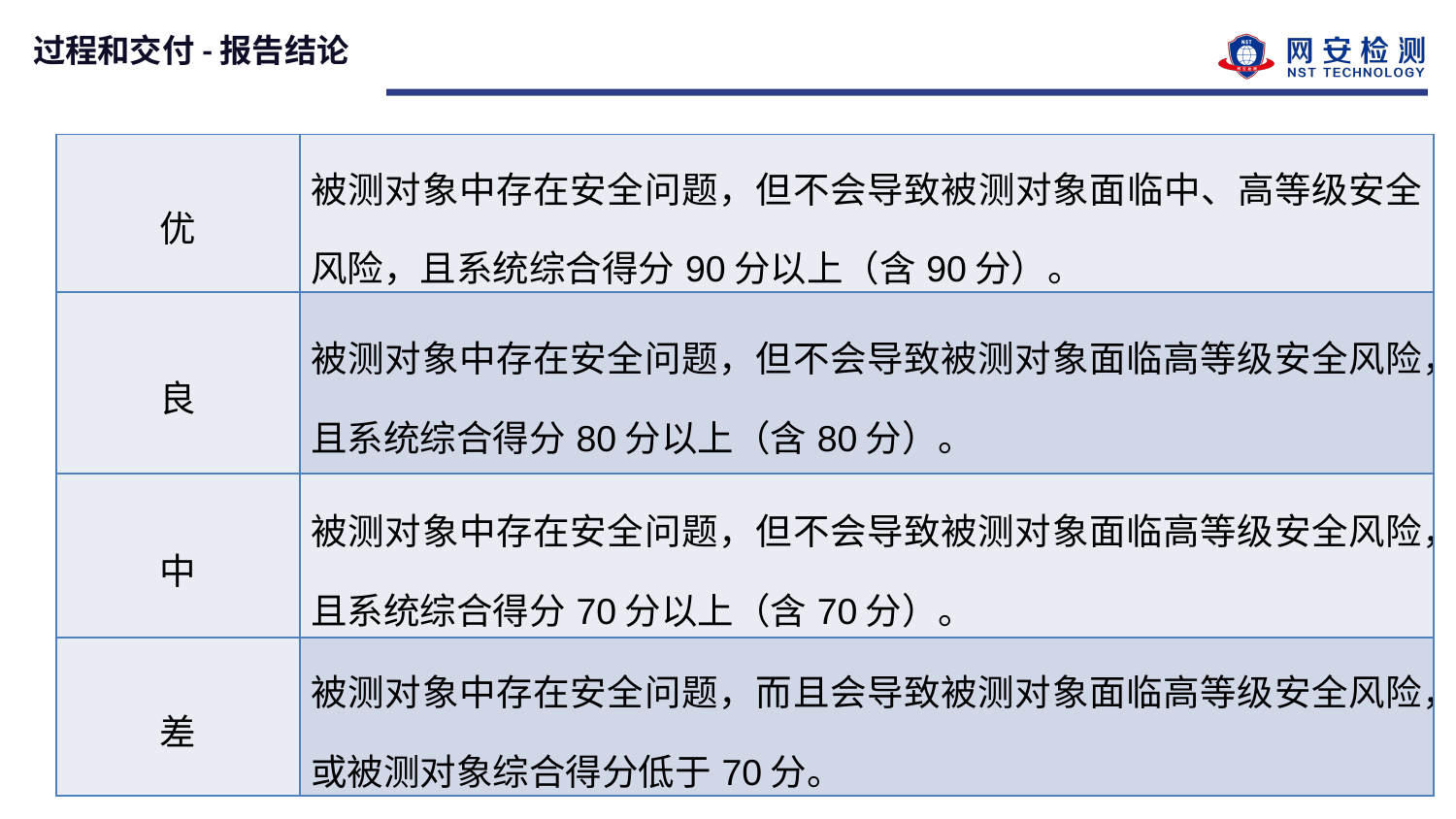

过程和交付-报告结论
| 优 | 被测对象中存在安全问题，但不会导致被测对象面临中、高等级安全风险，且系统综合得分90分以上（含90分）。 |
| --- | --- |
| 良 | 被测对象中存在安全问题，但不会导致被测对象面临高等级安全风险，且系统综合得分80分以上（含80分）。 |
| 中 | 被测对象中存在安全问题，但不会导致被测对象面临高等级安全风险，且系统综合得分70分以上（含70分）。 |
| 差 | 被测对象中存在安全问题，而且会导致被测对象面临高等级安全风险，或被测对象综合得分低于70分。 |